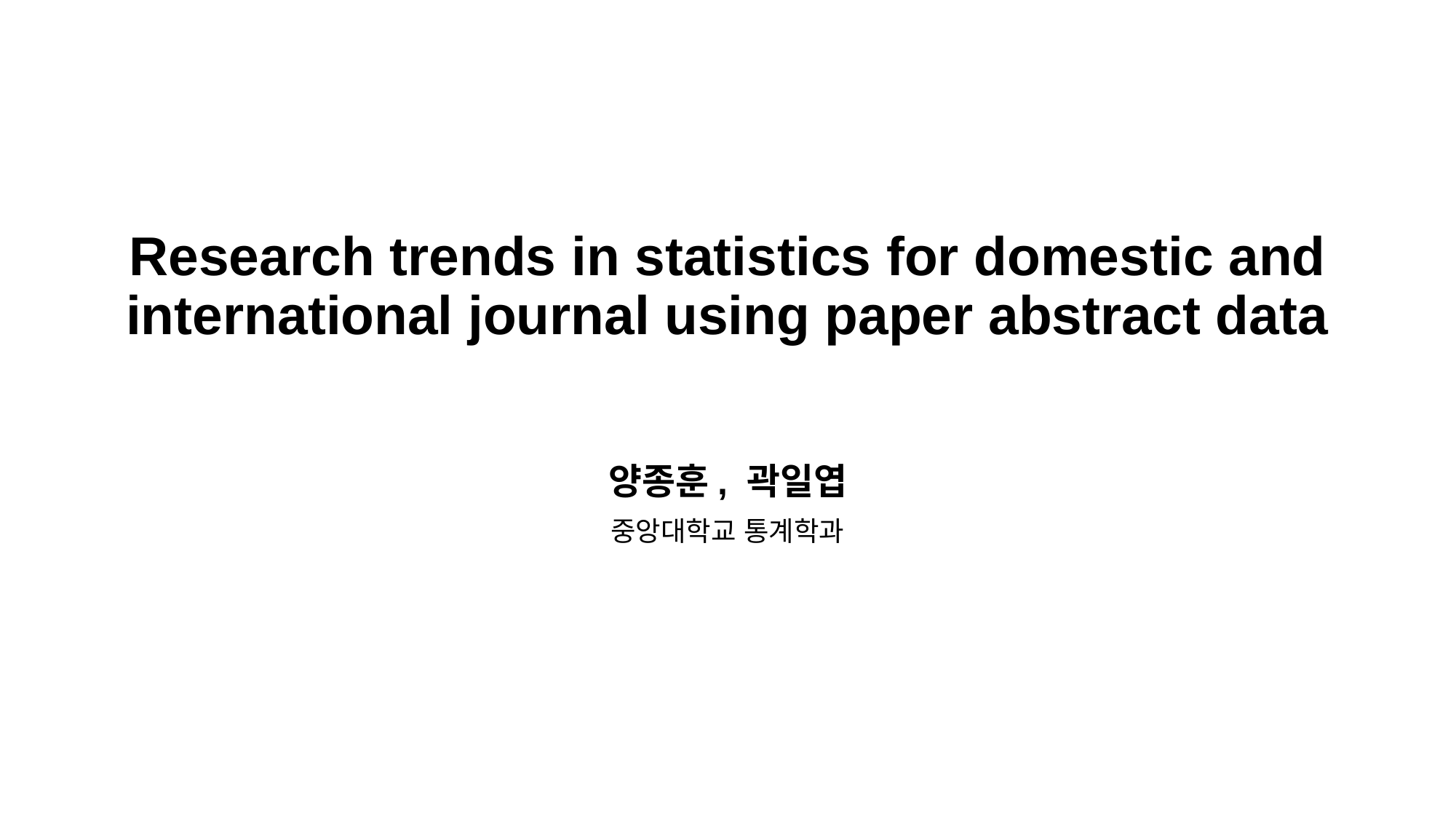

# Research trends in statistics for domestic and international journal using paper abstract data
양종훈, 곽일엽
중앙대학교 통계학과